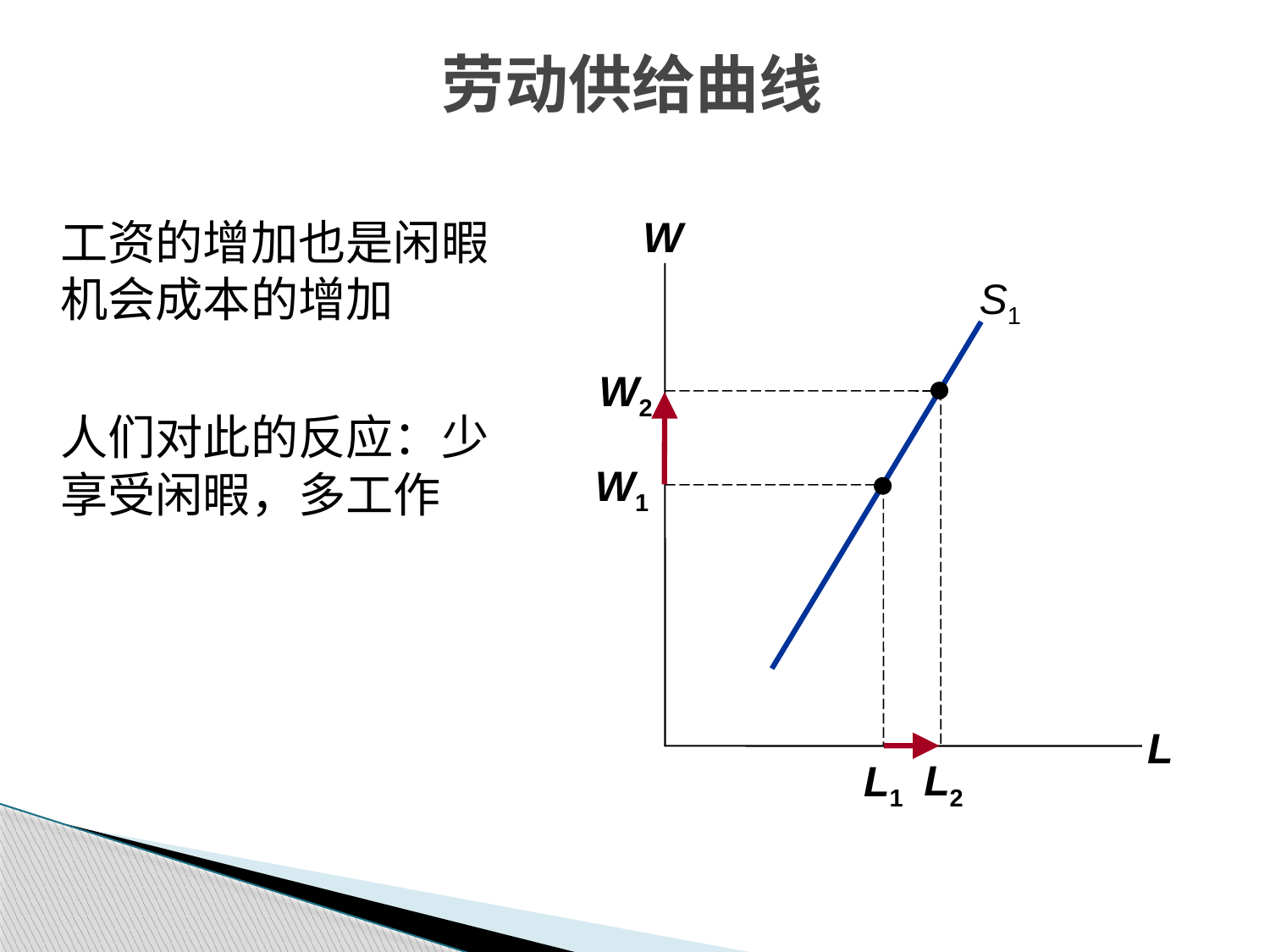

劳动供给曲线
W

L
工资的增加也是闲暇机会成本的增加
人们对此的反应：少享受闲暇，多工作
S1

W2

L2

W1

L1